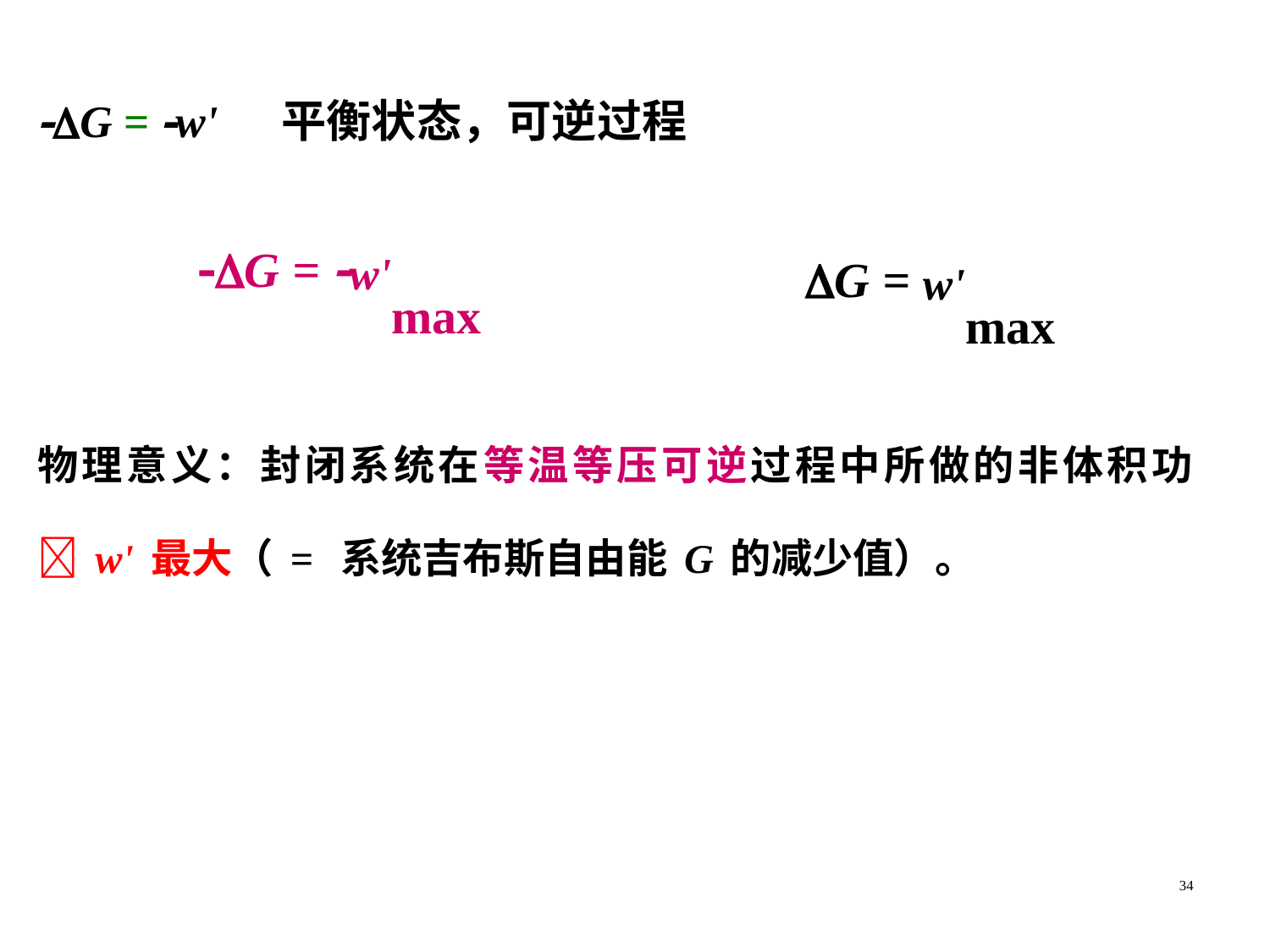

−ΔG = −w'    平衡状态，可逆过程
−ΔG = −w'max
ΔG = w'max
物理意义：封闭系统在等温等压可逆过程中所做的非体积功−w'最大（= 系统吉布斯自由能G的减少值）。
34